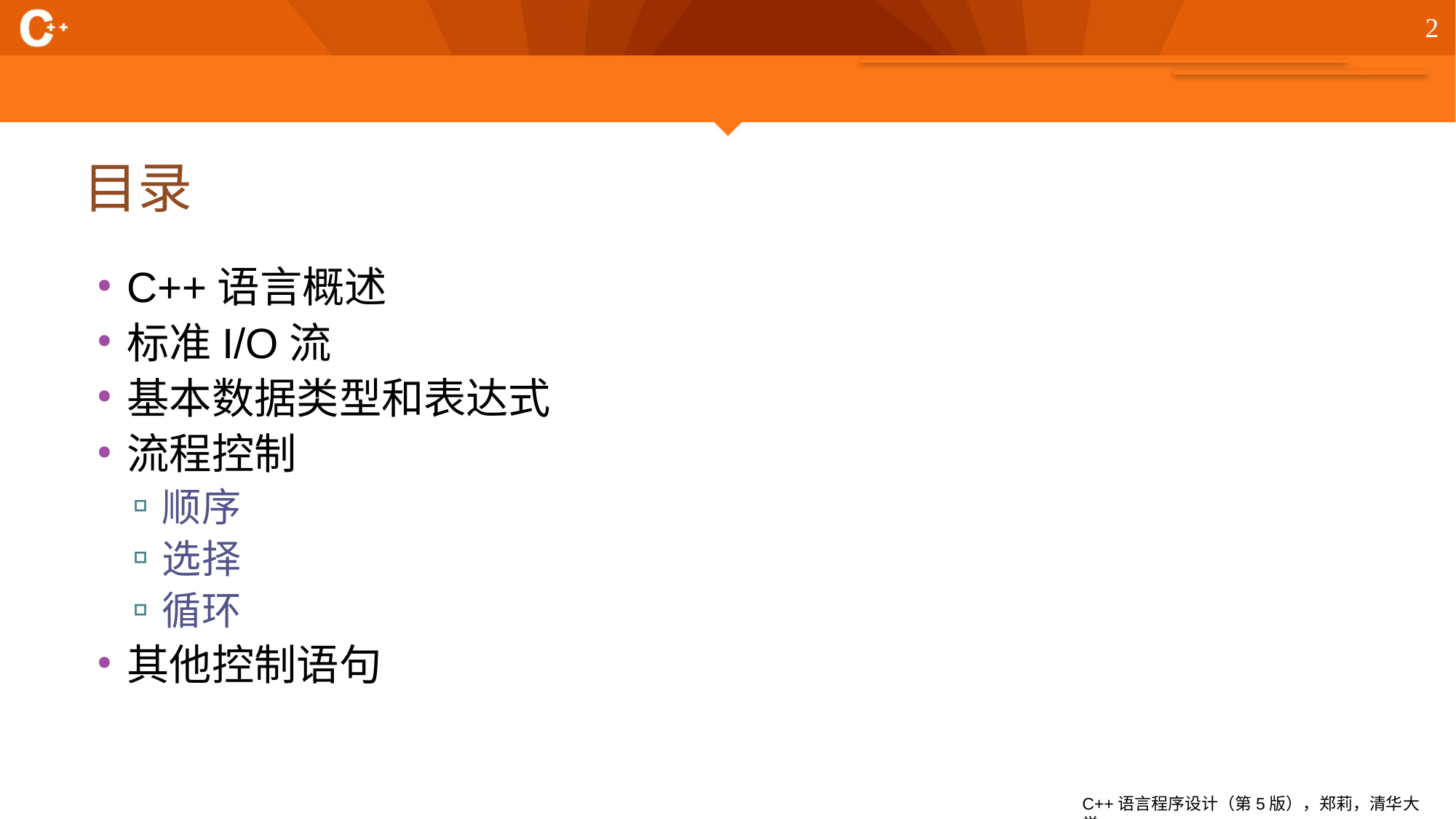

2
# 目录
C++语言概述
标准I/O流
基本数据类型和表达式
流程控制
顺序
选择
循环
其他控制语句